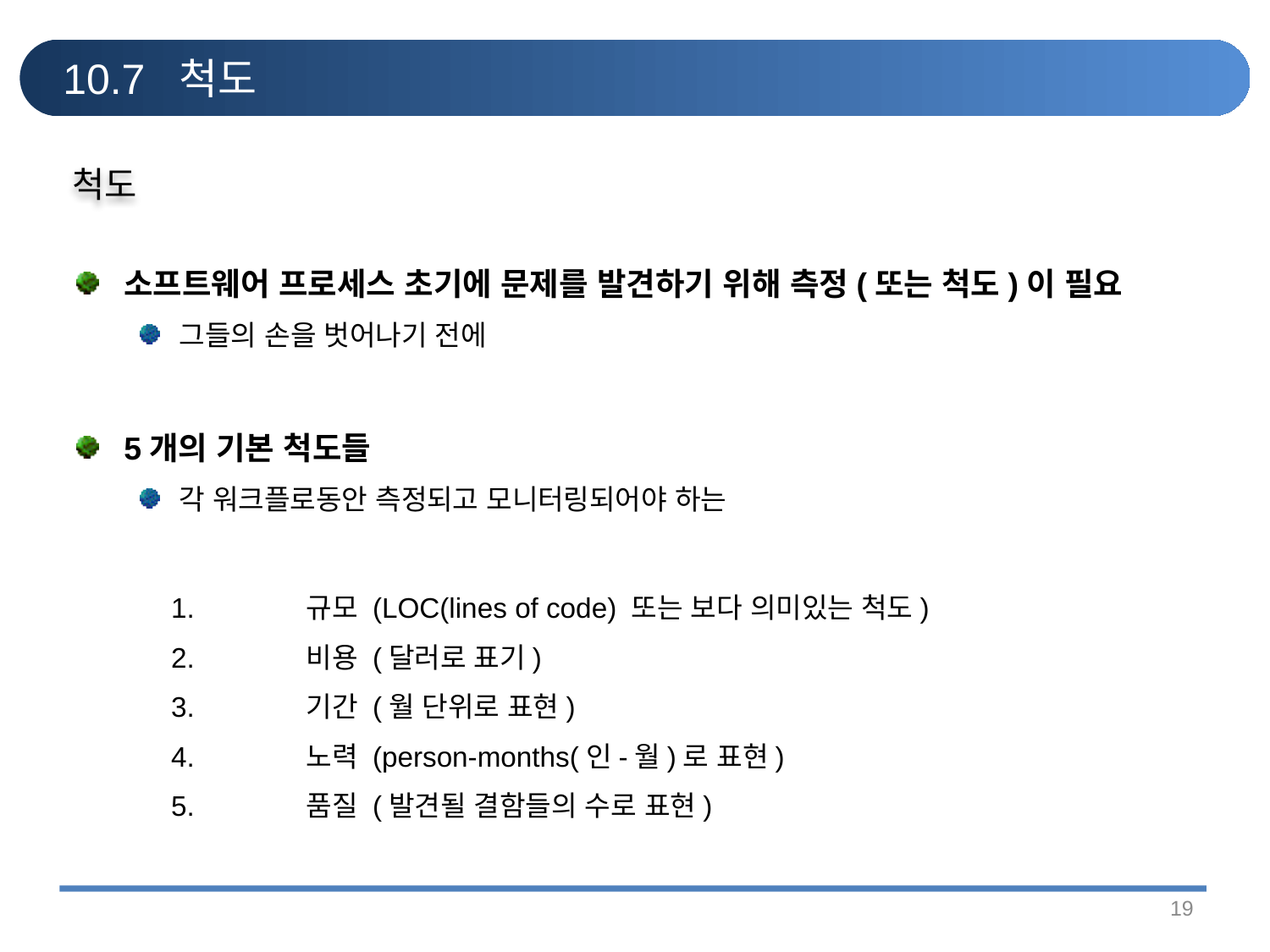

# 10.7  척도
척도
소프트웨어 프로세스 초기에 문제를 발견하기 위해 측정(또는 척도)이 필요
그들의 손을 벗어나기 전에

5개의 기본 척도들
각 워크플로동안 측정되고 모니터링되어야 하는

    1.	규모 (LOC(lines of code) 또는 보다 의미있는 척도)
    2.	비용 (달러로 표기)
    3.	기간 (월 단위로 표현)
    4.	노력 (person-months(인-월)로 표현)
    5.	품질 (발견될 결함들의 수로 표현)

19